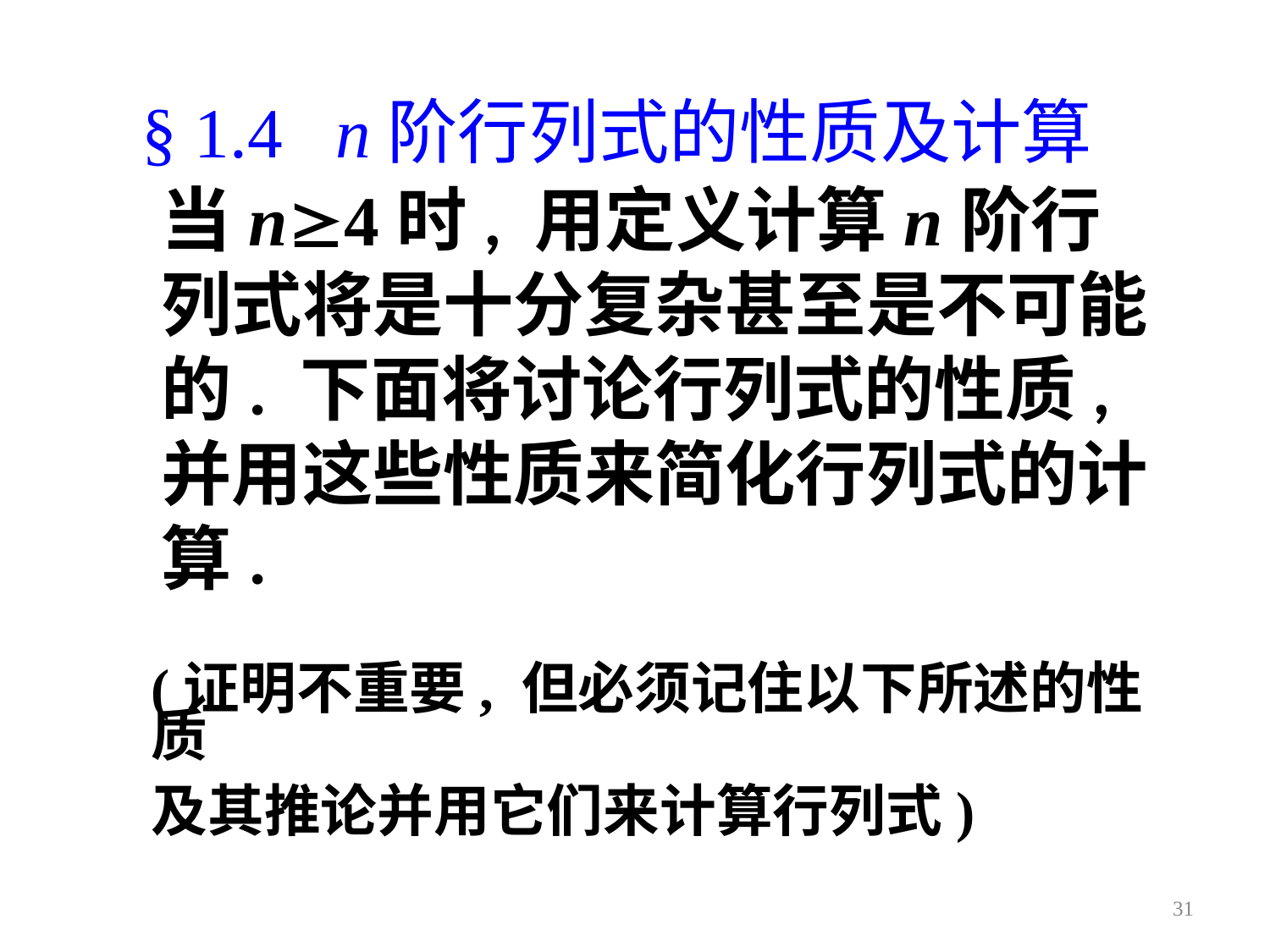

§ 1.4   n阶行列式的性质及计算
# 当n≥4时, 用定义计算n阶行列式将是十分复杂甚至是不可能的. 下面将讨论行列式的性质, 并用这些性质来简化行列式的计算.
(证明不重要, 但必须记住以下所述的性质
及其推论并用它们来计算行列式)
31